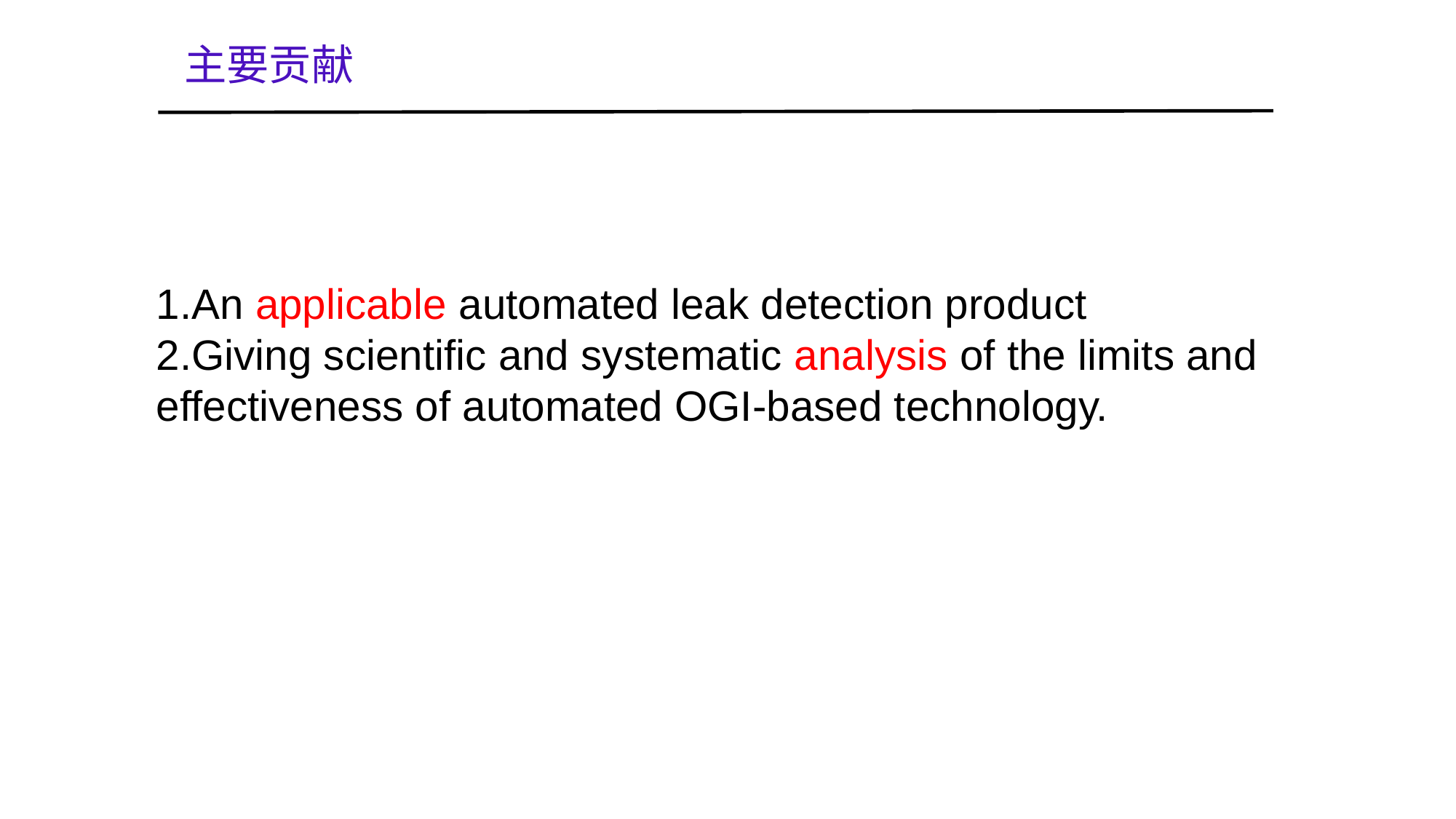

主要贡献
1.An applicable automated leak detection product
2.Giving scientific and systematic analysis of the limits and effectiveness of automated OGI-based technology.